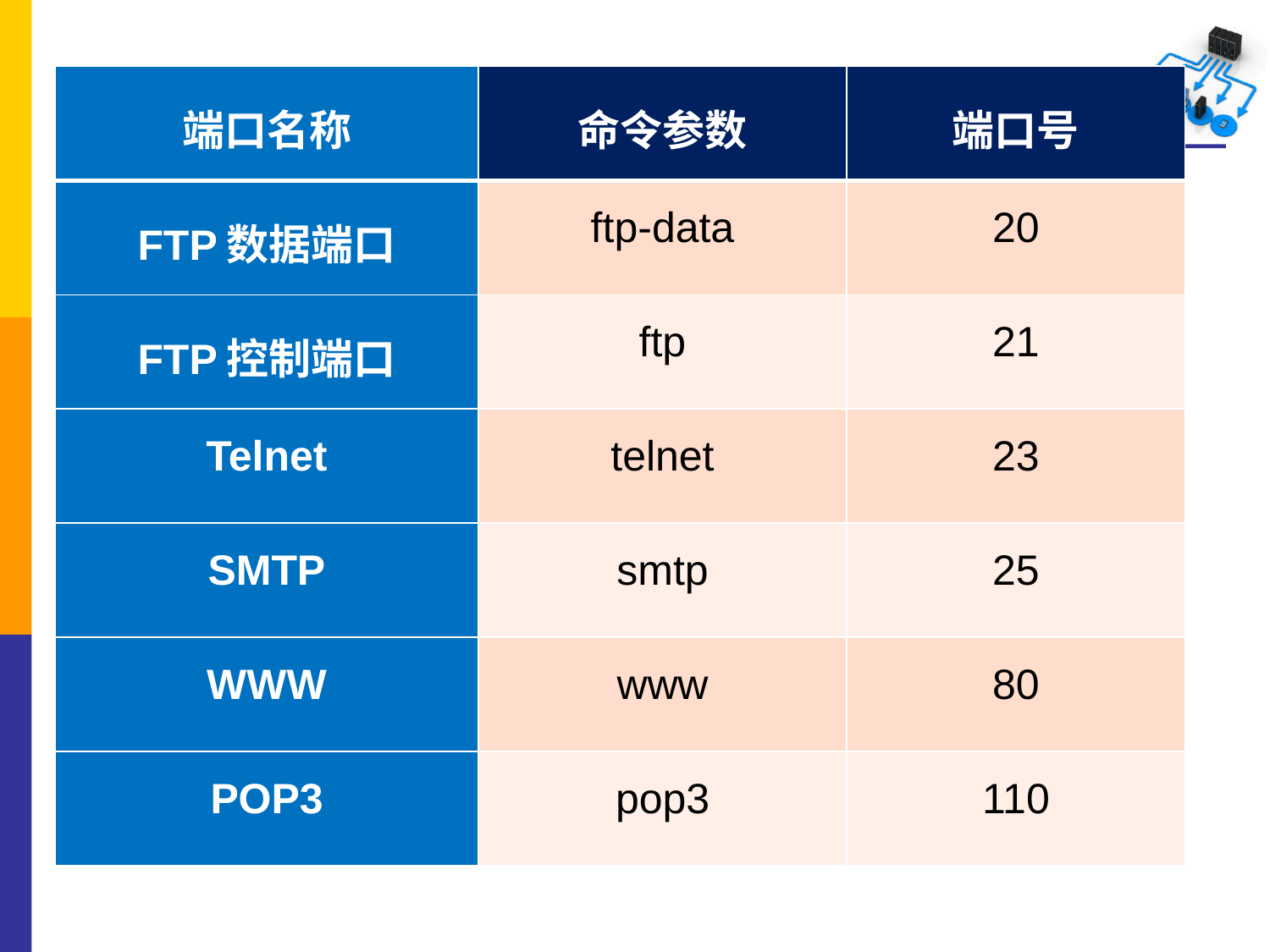

| 端口名称 | 命令参数 | 端口号 |
| --- | --- | --- |
| FTP数据端口 | ftp-data | 20 |
| FTP控制端口 | ftp | 21 |
| Telnet | telnet | 23 |
| SMTP | smtp | 25 |
| WWW | www | 80 |
| POP3 | pop3 | 110 |